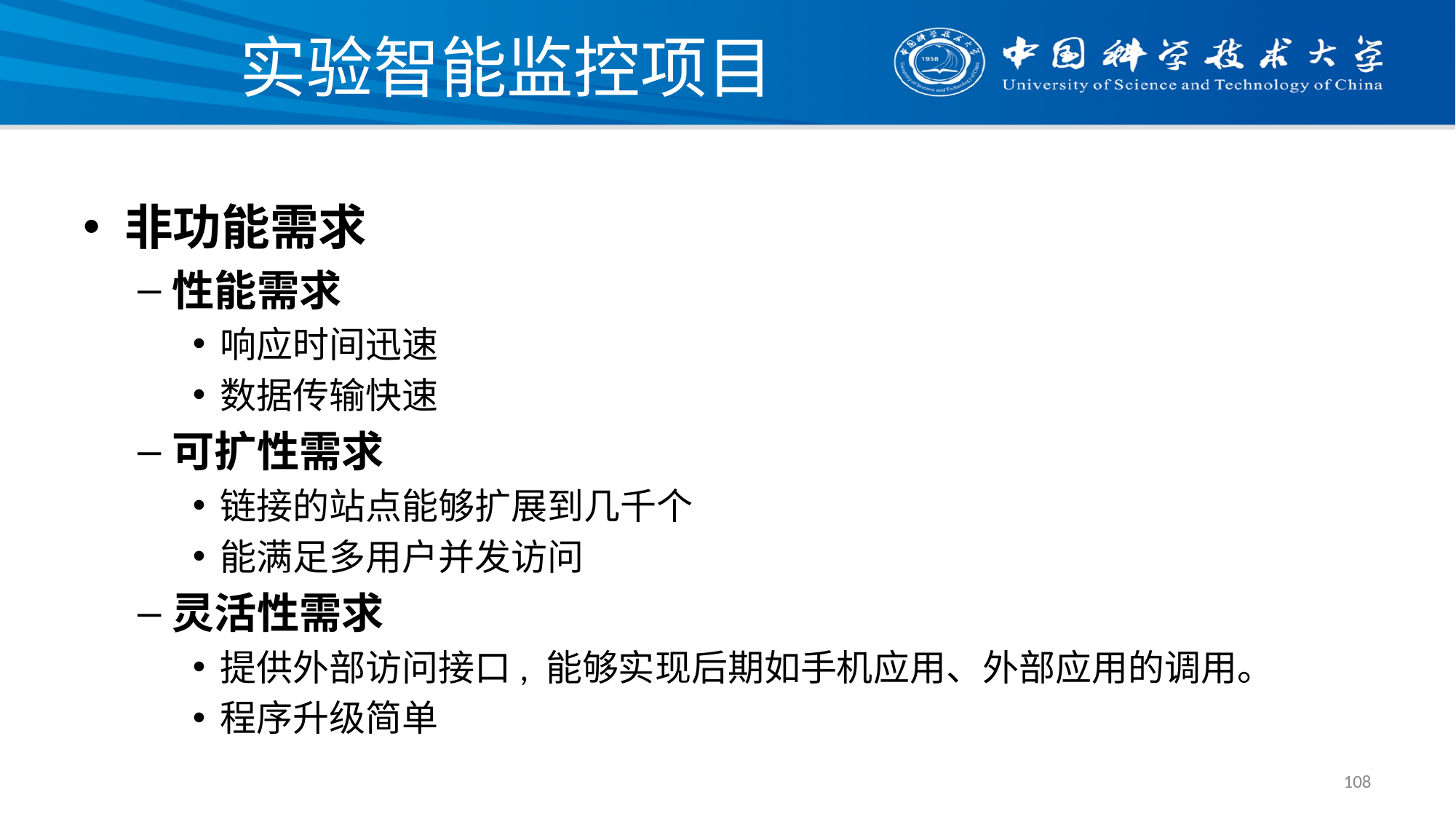

# 实验智能监控项目
非功能需求
性能需求
响应时间迅速
数据传输快速
可扩性需求
链接的站点能够扩展到几千个
能满足多用户并发访问
灵活性需求
提供外部访问接口, 能够实现后期如手机应用、外部应用的调用。
程序升级简单
108